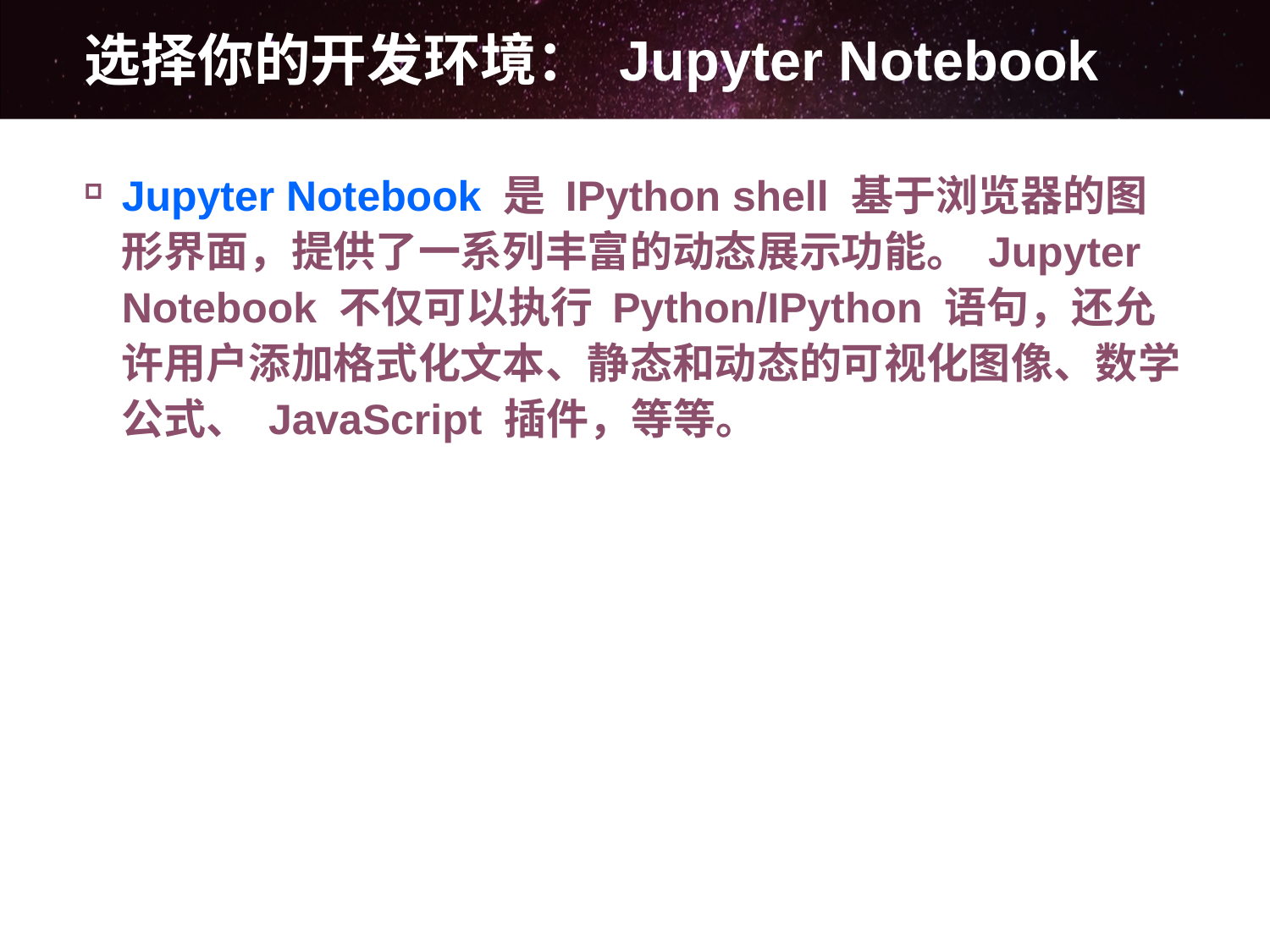

# 选择你的开发环境： Jupyter Notebook
Jupyter Notebook 是 IPython shell 基于浏览器的图形界面，提供了一系列丰富的动态展示功能。 Jupyter Notebook 不仅可以执行 Python/IPython 语句，还允许用户添加格式化文本、静态和动态的可视化图像、数学公式、 JavaScript 插件，等等。